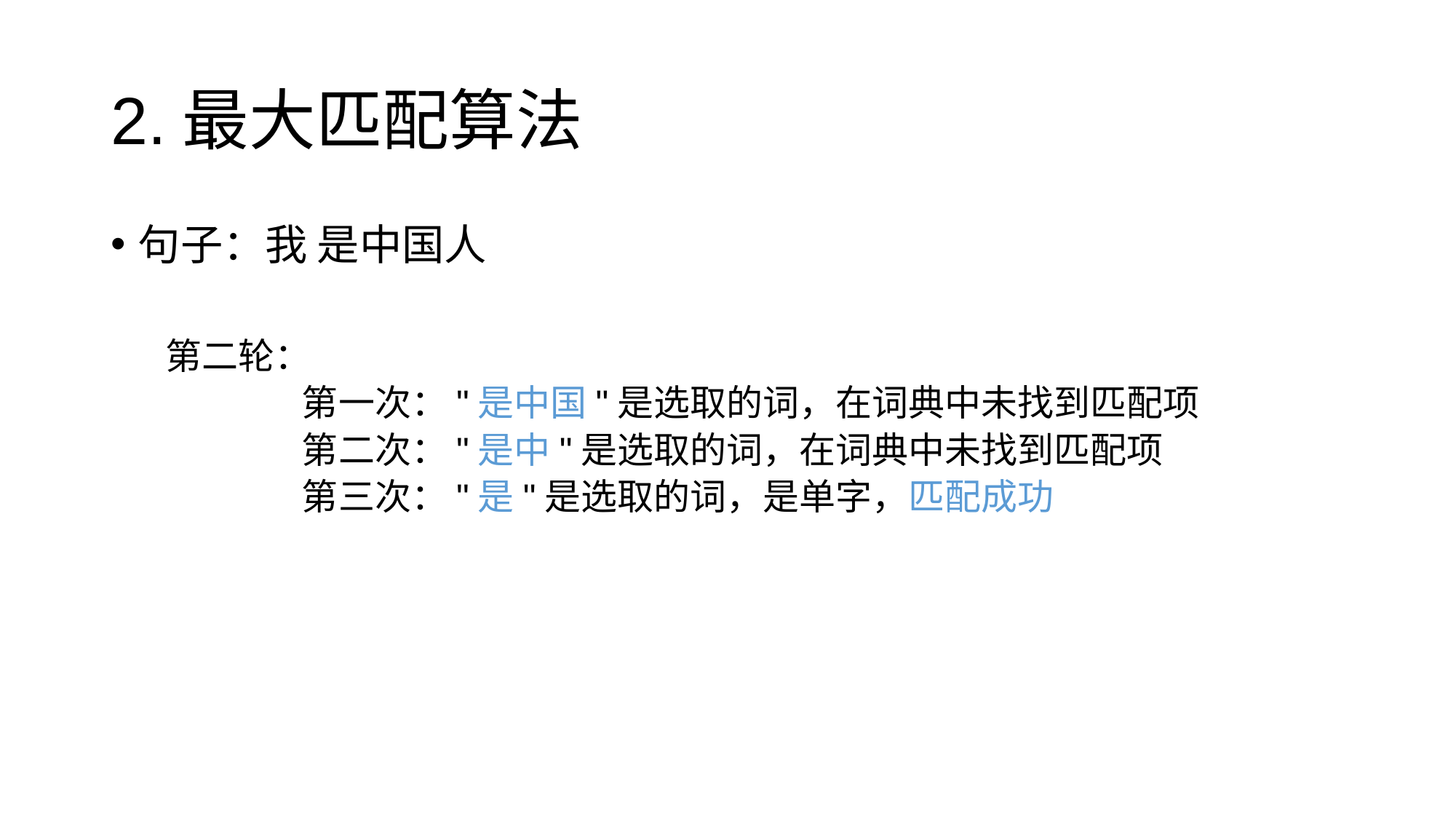

# 2.最大匹配算法
句子：我 是中国人

第二轮：
		第一次："是中国"是选取的词，在词典中未找到匹配项
		第二次："是中"是选取的词，在词典中未找到匹配项
		第三次："是"是选取的词，是单字，匹配成功